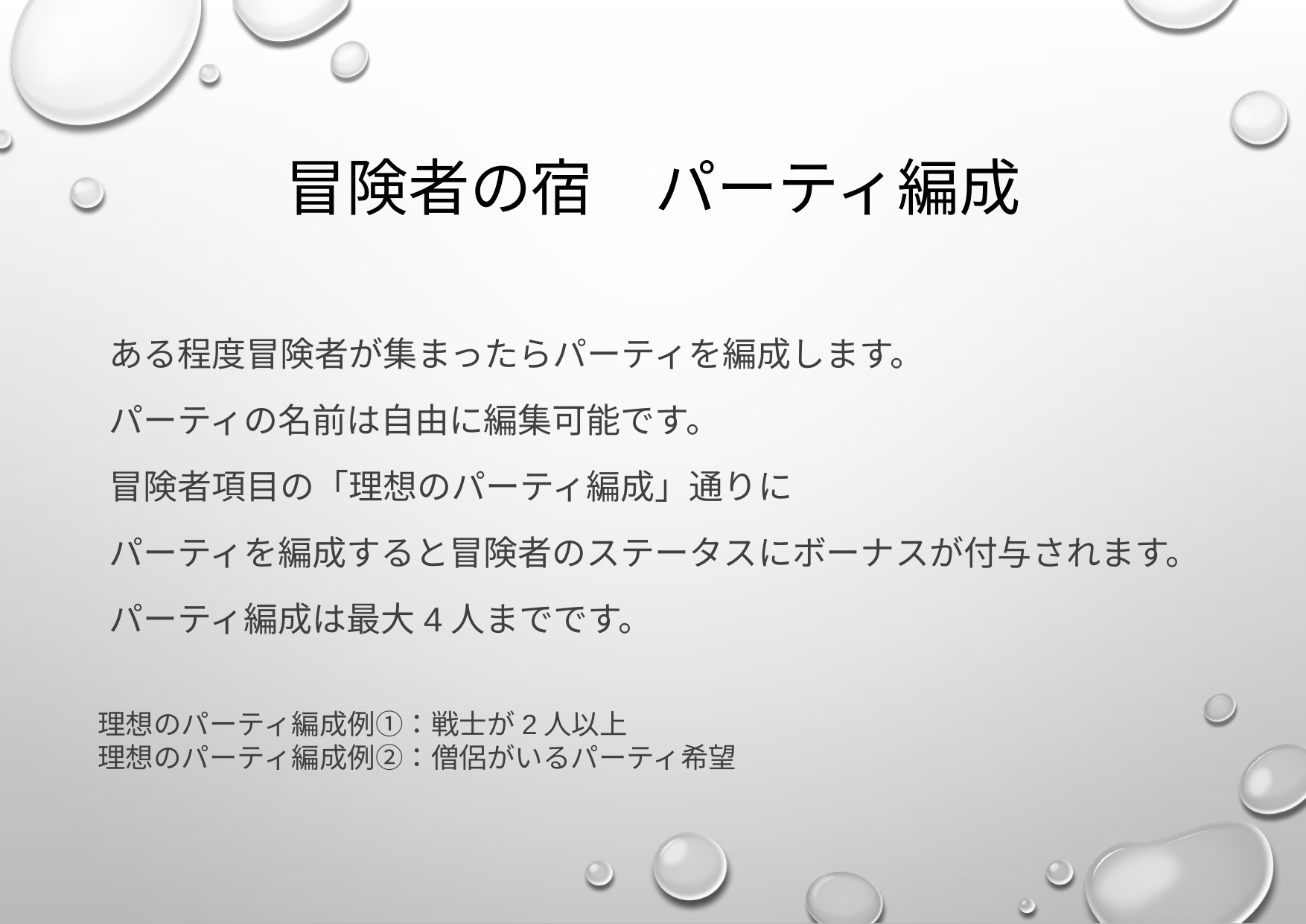

# 冒険者の宿　パーティ編成
ある程度冒険者が集まったらパーティを編成します。
パーティの名前は自由に編集可能です。
冒険者項目の「理想のパーティ編成」通りに
パーティを編成すると冒険者のステータスにボーナスが付与されます。
パーティ編成は最大4人までです。
理想のパーティ編成例①：戦士が2人以上
理想のパーティ編成例②：僧侶がいるパーティ希望